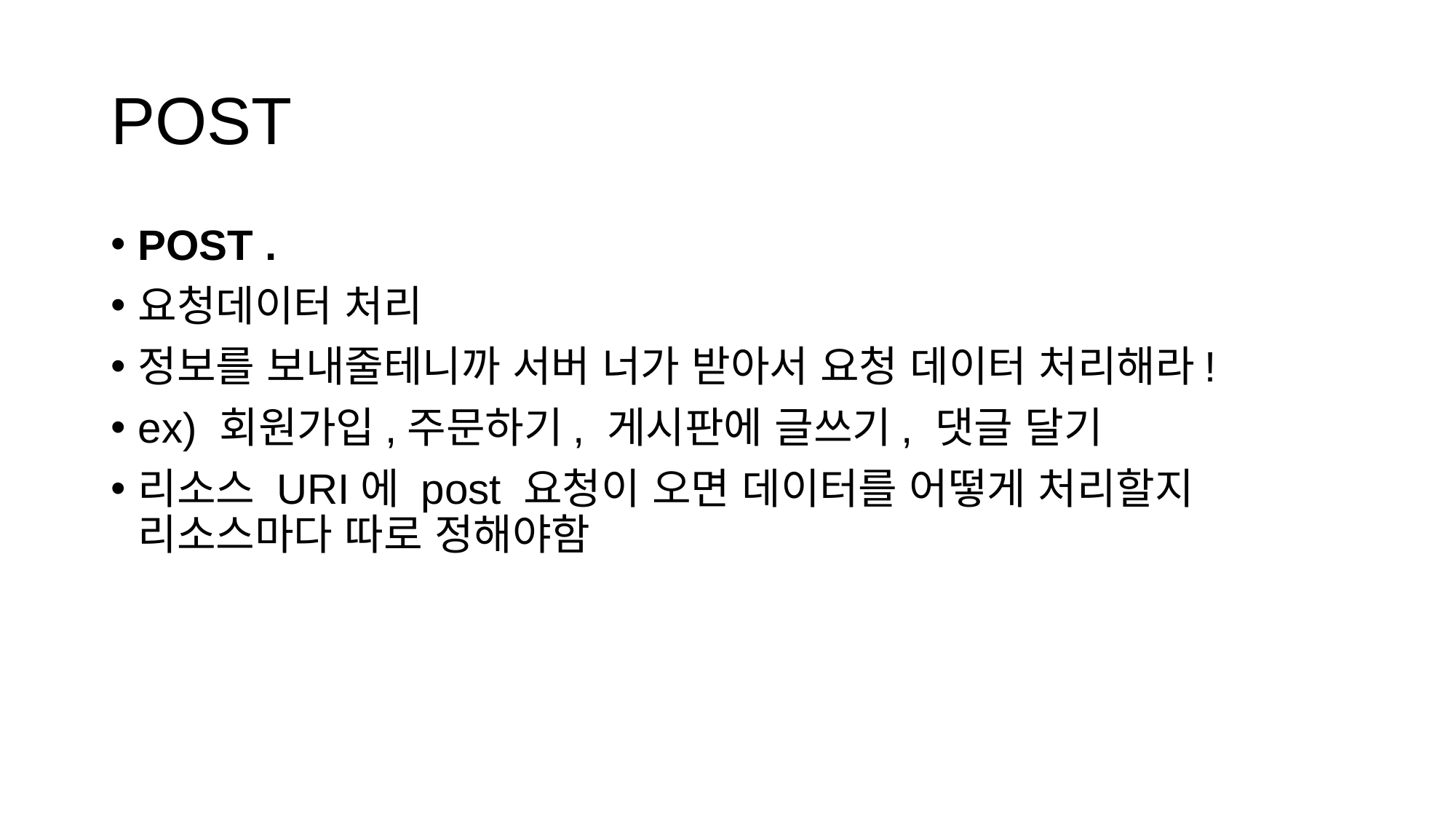

# POST
POST .
요청데이터 처리
정보를 보내줄테니까 서버 너가 받아서 요청 데이터 처리해라!
ex) 회원가입,주문하기, 게시판에 글쓰기, 댓글 달기
리소스 URI에 post 요청이 오면 데이터를 어떻게 처리할지 리소스마다 따로 정해야함